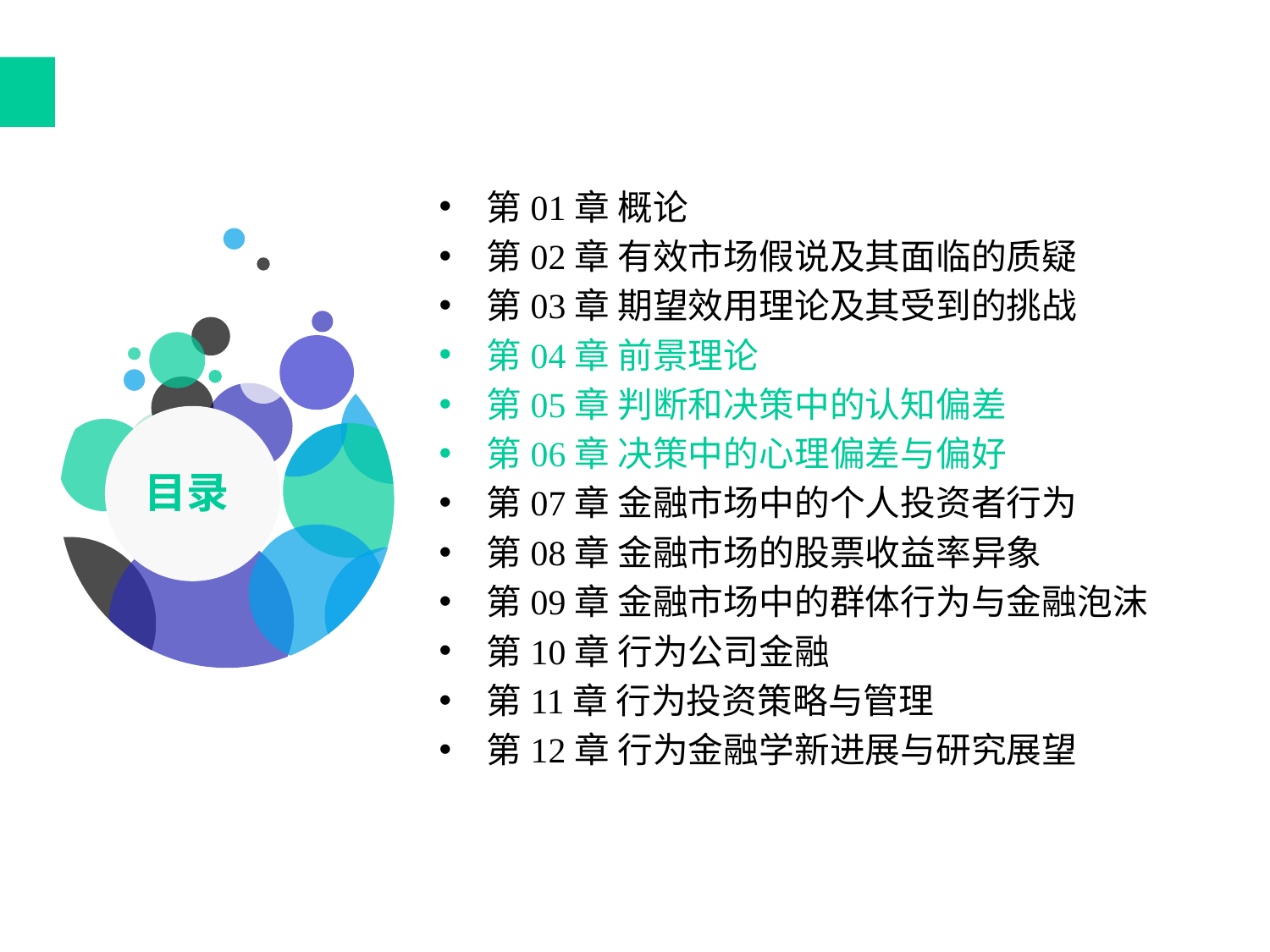

第01章 概论
第02章 有效市场假说及其面临的质疑
第03章 期望效用理论及其受到的挑战
第04章 前景理论
第05章 判断和决策中的认知偏差
第06章 决策中的心理偏差与偏好
第07章 金融市场中的个人投资者行为
第08章 金融市场的股票收益率异象
第09章 金融市场中的群体行为与金融泡沫
第10章 行为公司金融
第11章 行为投资策略与管理
第12章 行为金融学新进展与研究展望

目录
10